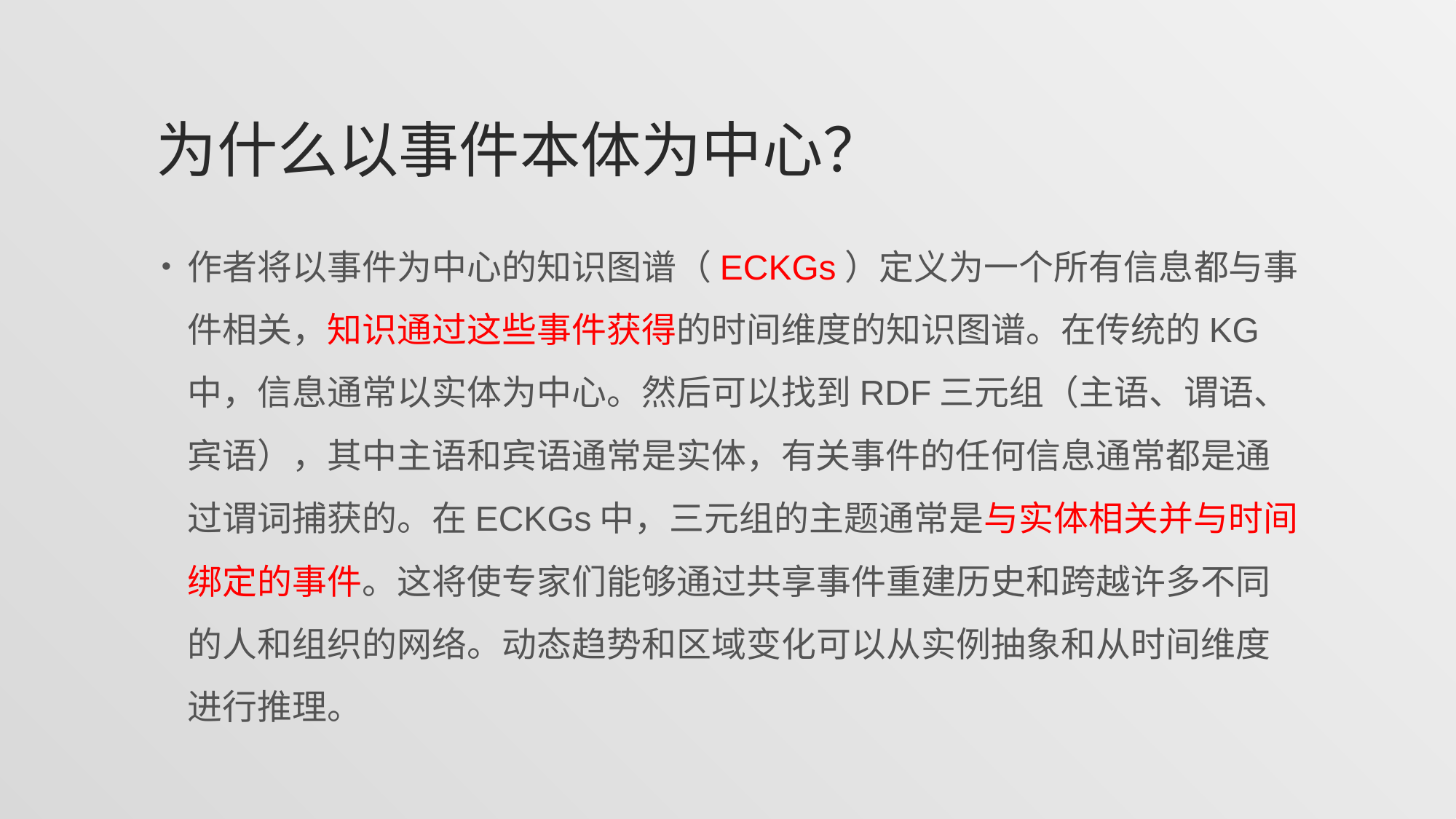

# 为什么以事件本体为中心？
作者将以事件为中心的知识图谱（ECKGs）定义为一个所有信息都与事件相关，知识通过这些事件获得的时间维度的知识图谱。在传统的KG中，信息通常以实体为中心。然后可以找到RDF三元组（主语、谓语、宾语），其中主语和宾语通常是实体，有关事件的任何信息通常都是通过谓词捕获的。在ECKGs中，三元组的主题通常是与实体相关并与时间绑定的事件。这将使专家们能够通过共享事件重建历史和跨越许多不同的人和组织的网络。动态趋势和区域变化可以从实例抽象和从时间维度进行推理。